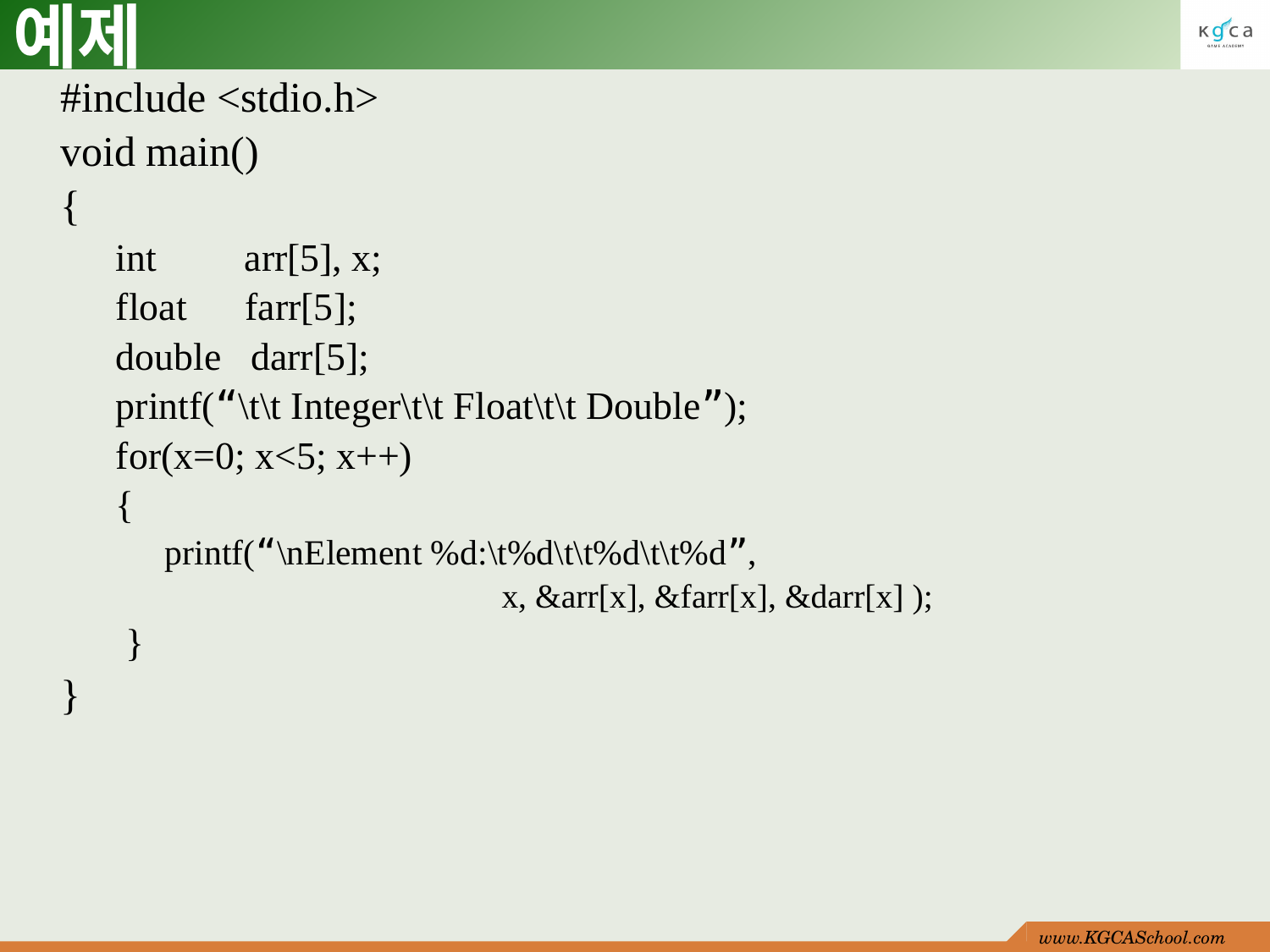

# 예제
#include <stdio.h>
void main()
{
int         arr[5], x;
float      farr[5];
double   darr[5];
printf(“\t\t Integer\t\t Float\t\t Double”);
for(x=0; x<5; x++)
{
        printf(“\nElement %d:\t%d\t\t%d\t\t%d”,
                                       x, &arr[x], &farr[x], &darr[x] );
 }
}